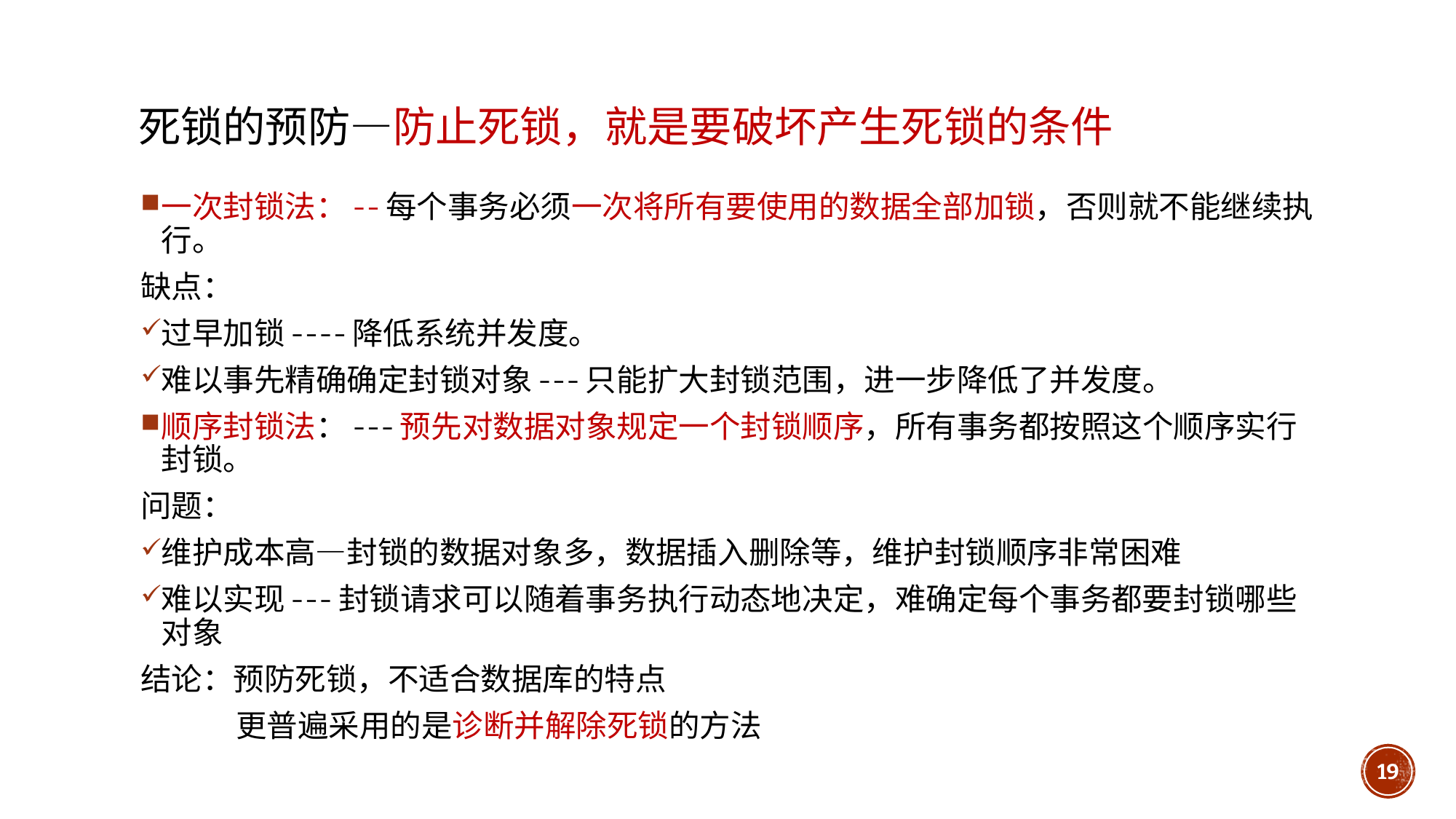

# 死锁的预防—防止死锁，就是要破坏产生死锁的条件
一次封锁法：--每个事务必须一次将所有要使用的数据全部加锁，否则就不能继续执行。
缺点：
过早加锁----降低系统并发度。
难以事先精确确定封锁对象---只能扩大封锁范围，进一步降低了并发度。
顺序封锁法：---预先对数据对象规定一个封锁顺序，所有事务都按照这个顺序实行封锁。
问题：
维护成本高—封锁的数据对象多，数据插入删除等，维护封锁顺序非常困难
难以实现---封锁请求可以随着事务执行动态地决定，难确定每个事务都要封锁哪些对象
结论：预防死锁，不适合数据库的特点
             更普遍采用的是诊断并解除死锁的方法
19